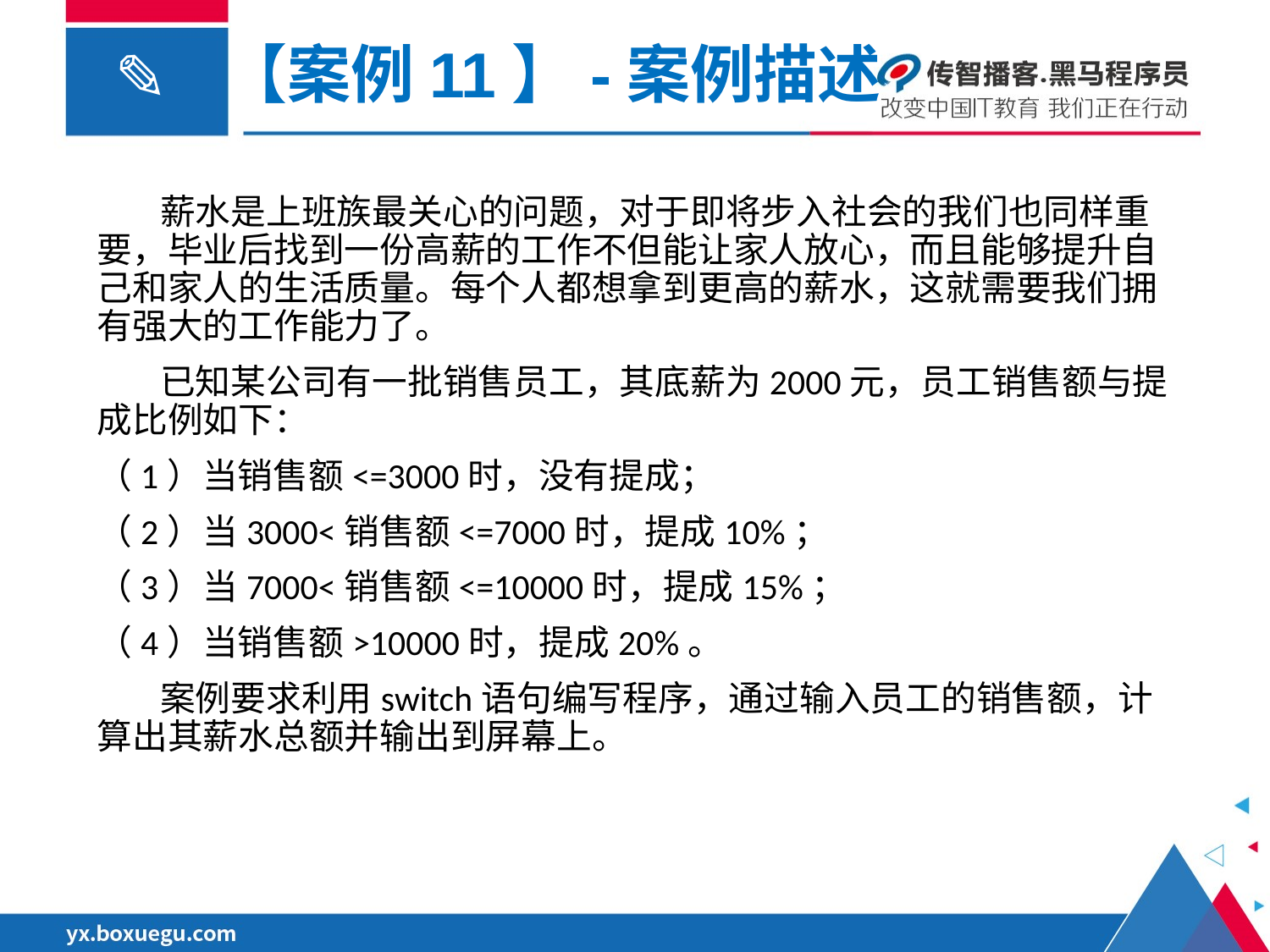

【案例11】-案例描述
       薪水是上班族最关心的问题，对于即将步入社会的我们也同样重要，毕业后找到一份高薪的工作不但能让家人放心，而且能够提升自己和家人的生活质量。每个人都想拿到更高的薪水，这就需要我们拥有强大的工作能力了。
       已知某公司有一批销售员工，其底薪为2000元，员工销售额与提成比例如下：
（1）当销售额<=3000时，没有提成；
（2）当3000<销售额<=7000时，提成10%；
（3）当7000<销售额<=10000时，提成15%；
（4）当销售额>10000时，提成20%。
       案例要求利用switch语句编写程序，通过输入员工的销售额，计算出其薪水总额并输出到屏幕上。